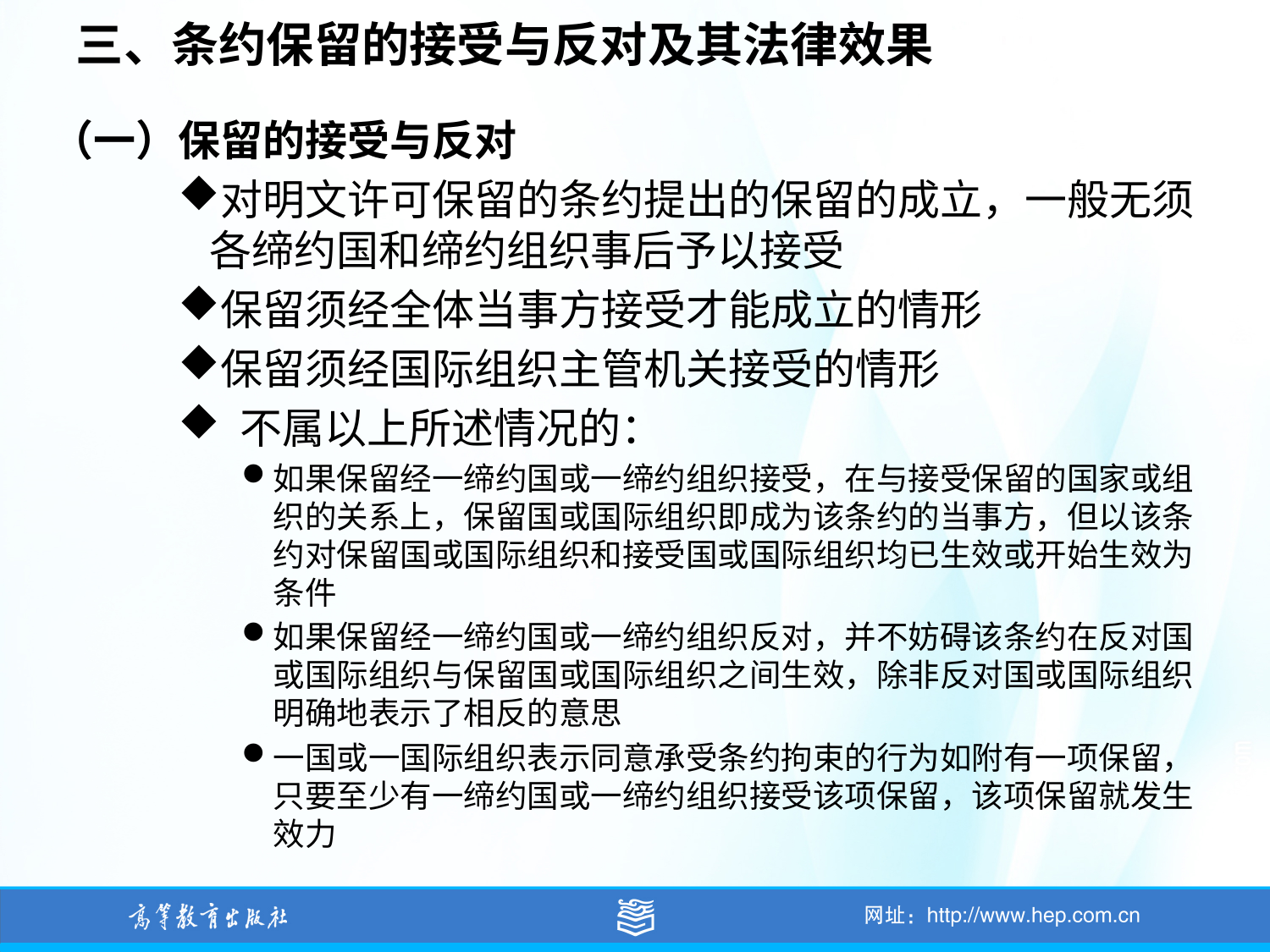

# 三、条约保留的接受与反对及其法律效果
（一）保留的接受与反对
对明文许可保留的条约提出的保留的成立，一般无须各缔约国和缔约组织事后予以接受
保留须经全体当事方接受才能成立的情形
保留须经国际组织主管机关接受的情形
 不属以上所述情况的：
如果保留经一缔约国或一缔约组织接受，在与接受保留的国家或组织的关系上，保留国或国际组织即成为该条约的当事方，但以该条约对保留国或国际组织和接受国或国际组织均已生效或开始生效为条件
如果保留经一缔约国或一缔约组织反对，并不妨碍该条约在反对国或国际组织与保留国或国际组织之间生效，除非反对国或国际组织明确地表示了相反的意思
一国或一国际组织表示同意承受条约拘束的行为如附有一项保留，只要至少有一缔约国或一缔约组织接受该项保留，该项保留就发生效力